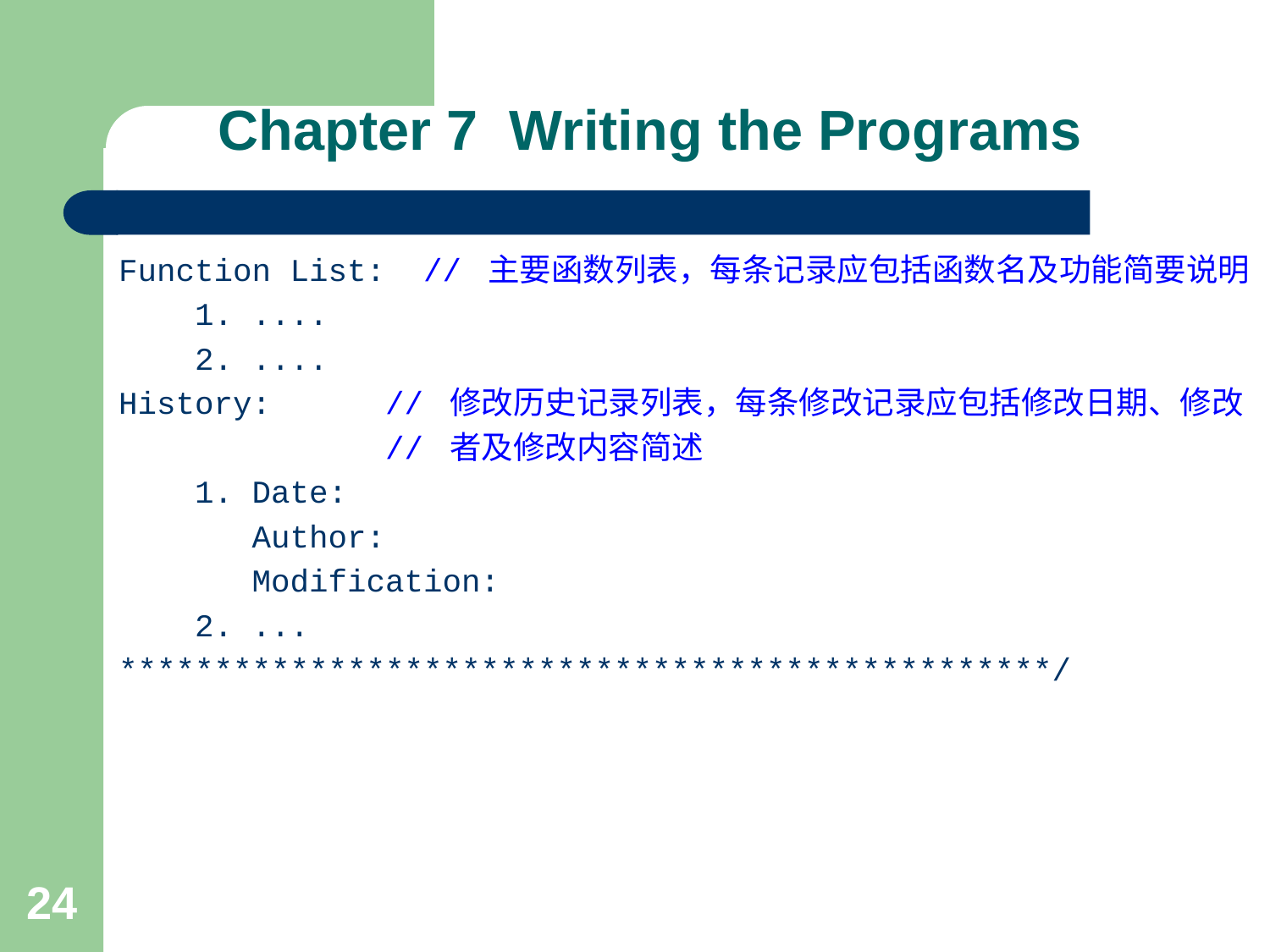

# Chapter 7  Writing the Programs
Function List:  // 主要函数列表，每条记录应包括函数名及功能简要说明
    1. ....
    2. ....
History:      // 修改历史记录列表，每条修改记录应包括修改日期、修改
              // 者及修改内容简述
    1. Date:
       Author:
       Modification:
    2. ...
*************************************************/

24